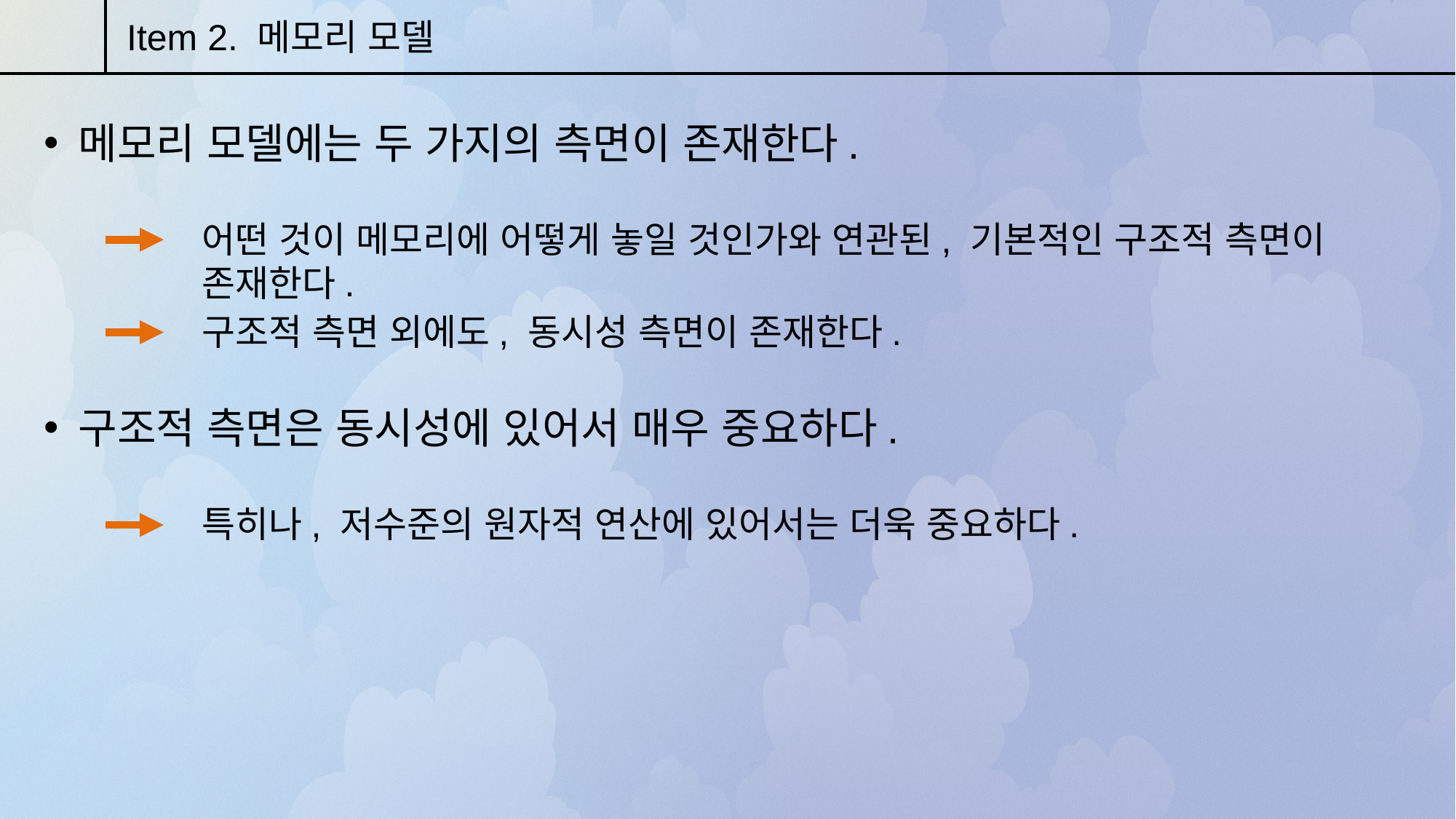

Item 2. 메모리 모델
메모리 모델에는 두 가지의 측면이 존재한다.
어떤 것이 메모리에 어떻게 놓일 것인가와 연관된, 기본적인 구조적 측면이 존재한다.
구조적 측면 외에도, 동시성 측면이 존재한다.
구조적 측면은 동시성에 있어서 매우 중요하다.
특히나, 저수준의 원자적 연산에 있어서는 더욱 중요하다.